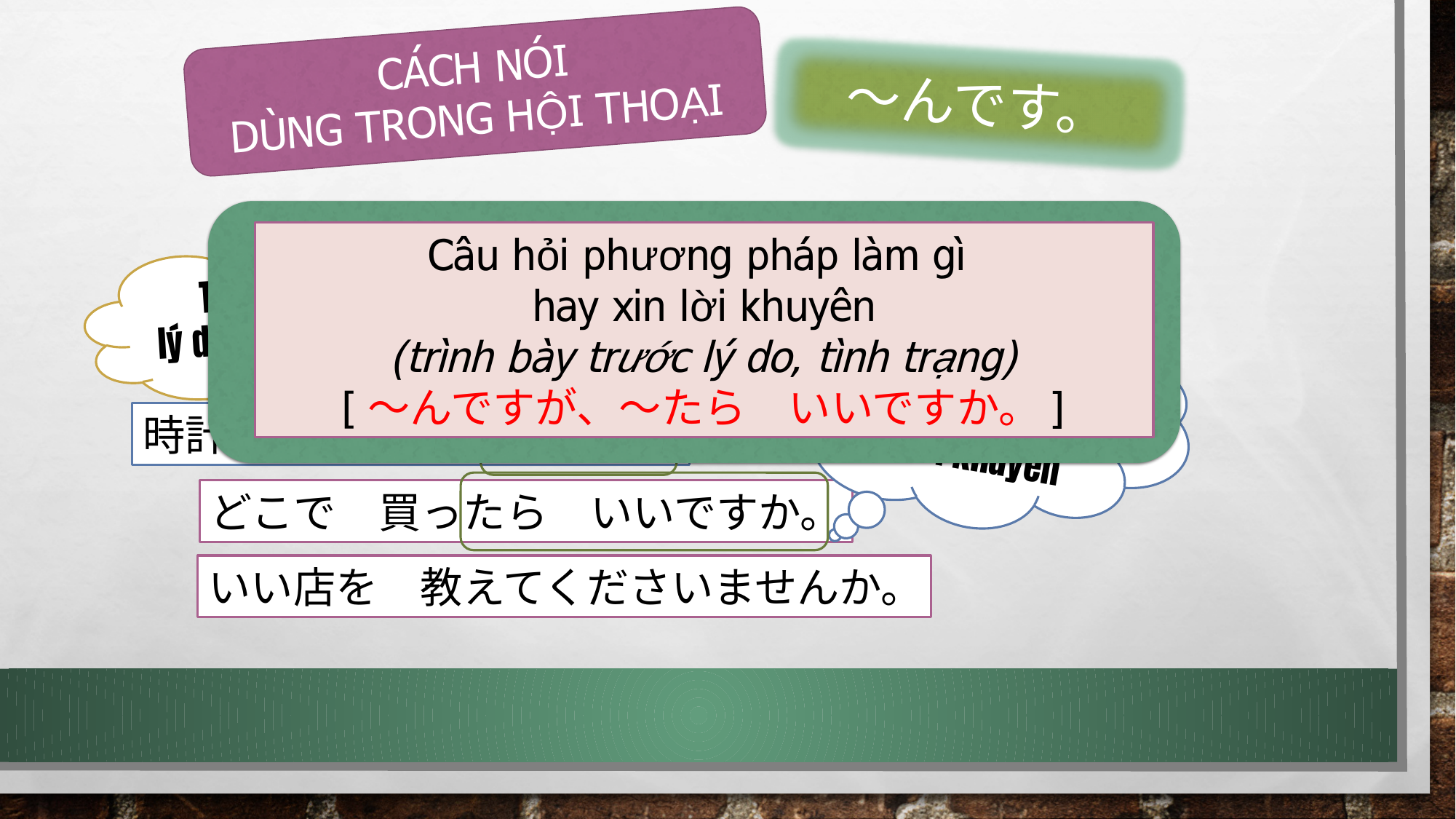

CÁCH NÓI
DÙNG TRONG HỘI THOẠI
～んです。

Câu hỏi phương pháp làm gì
hay xin lời khuyên
(trình bày trước lý do, tình trạng)
[～んですが、～たら　いいですか。]
Trình bày
lý do, tình trạng
Hỏi phương pháp, cách làm, xin lời khuyên
(Hỏi chỗ mua đồng hồ vì không biết mua ở đâu thì tốt)

時計を　買いたいんですが、

どこで　買ったら　いいですか。
いい店を　教えてくださいませんか。